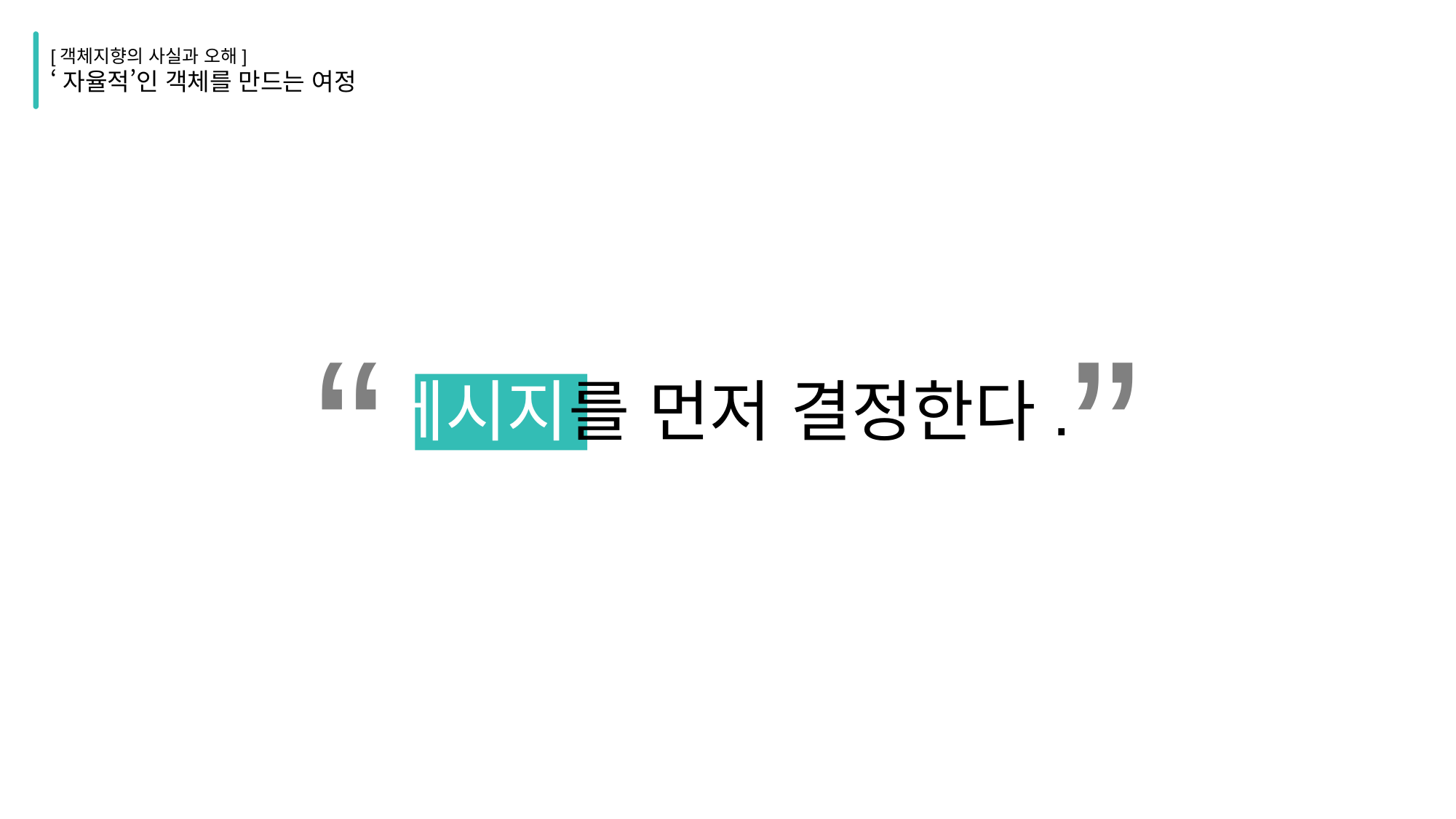

[객체지향의 사실과 오해]
‘자율적’인 객체를 만드는 여정

”
“
메시지를 먼저 결정한다.